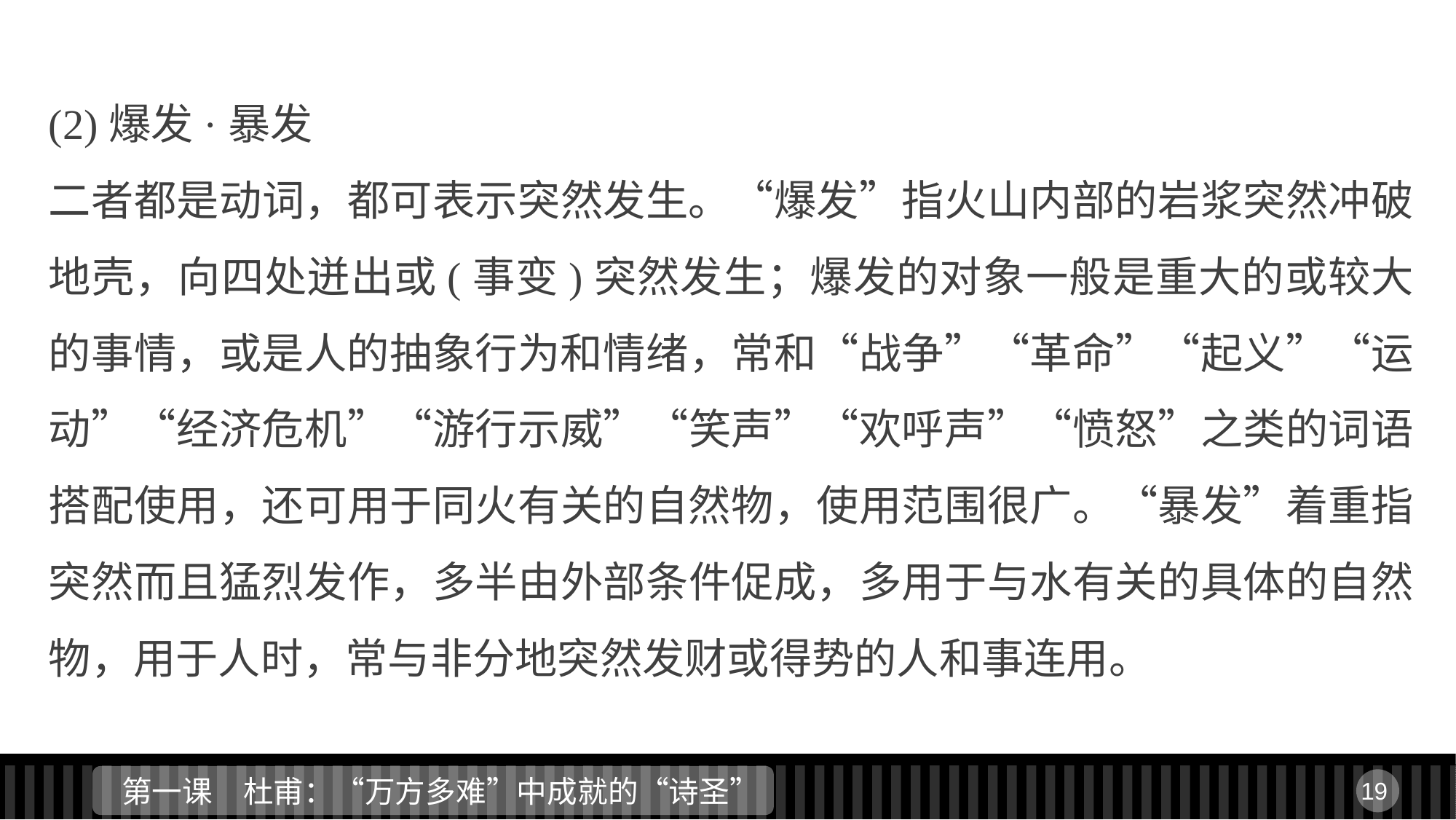

(2)爆发·暴发
二者都是动词，都可表示突然发生。“爆发”指火山内部的岩浆突然冲破地壳，向四处迸出或(事变)突然发生；爆发的对象一般是重大的或较大的事情，或是人的抽象行为和情绪，常和“战争”“革命”“起义”“运动”“经济危机”“游行示威”“笑声”“欢呼声”“愤怒”之类的词语搭配使用，还可用于同火有关的自然物，使用范围很广。“暴发”着重指突然而且猛烈发作，多半由外部条件促成，多用于与水有关的具体的自然物，用于人时，常与非分地突然发财或得势的人和事连用。